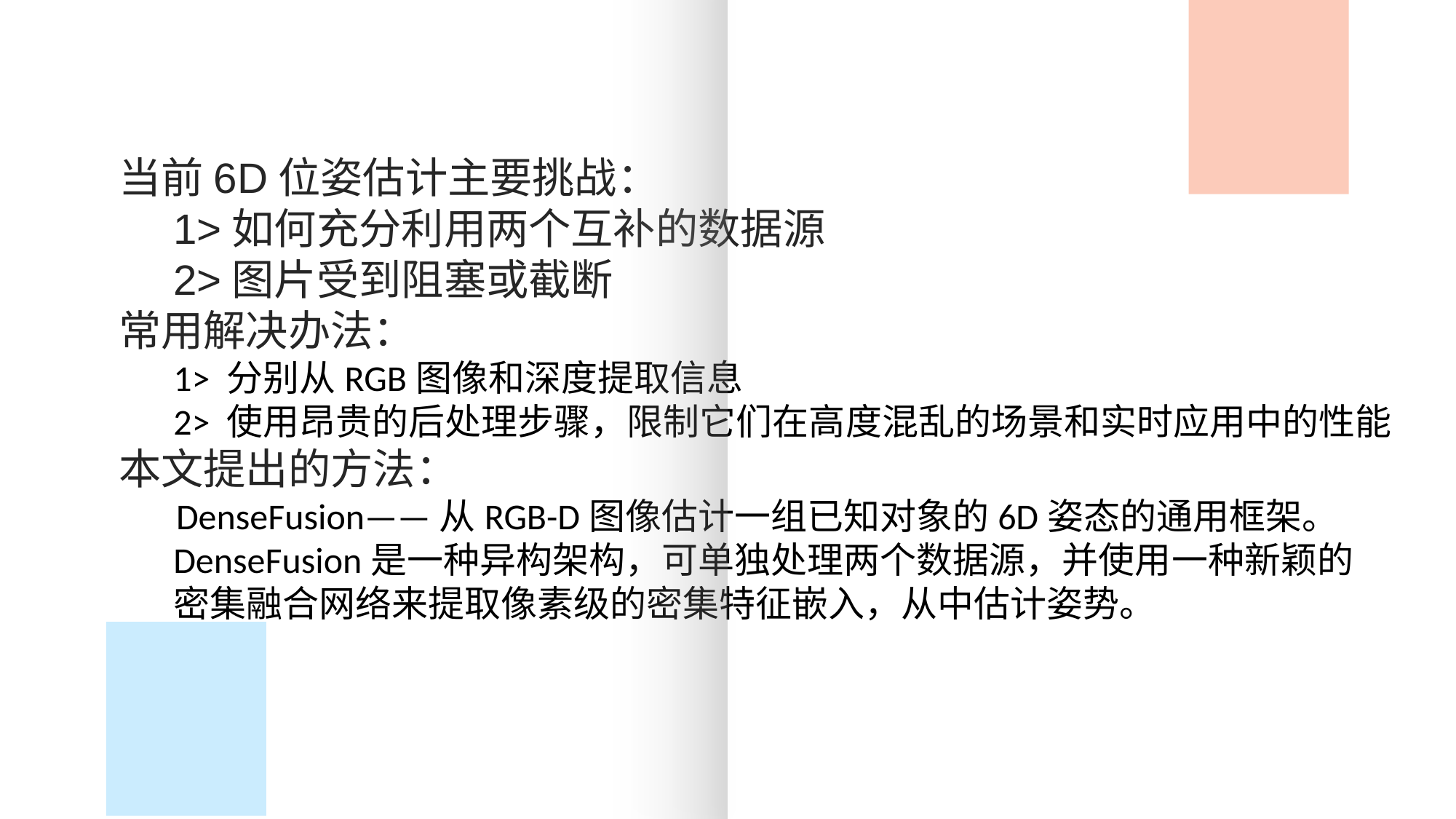

当前6D位姿估计主要挑战：
1>如何充分利用两个互补的数据源
2>图片受到阻塞或截断
常用解决办法：
1> 分别从RGB图像和深度提取信息
2> 使用昂贵的后处理步骤，限制它们在高度混乱的场景和实时应用中的性能
本文提出的方法：
       DenseFusion——从RGB-D图像估计一组已知对象的6D姿态的通用框架。
DenseFusion是一种异构架构，可单独处理两个数据源，并使用一种新颖的
密集融合网络来提取像素级的密集特征嵌入，从中估计姿势。